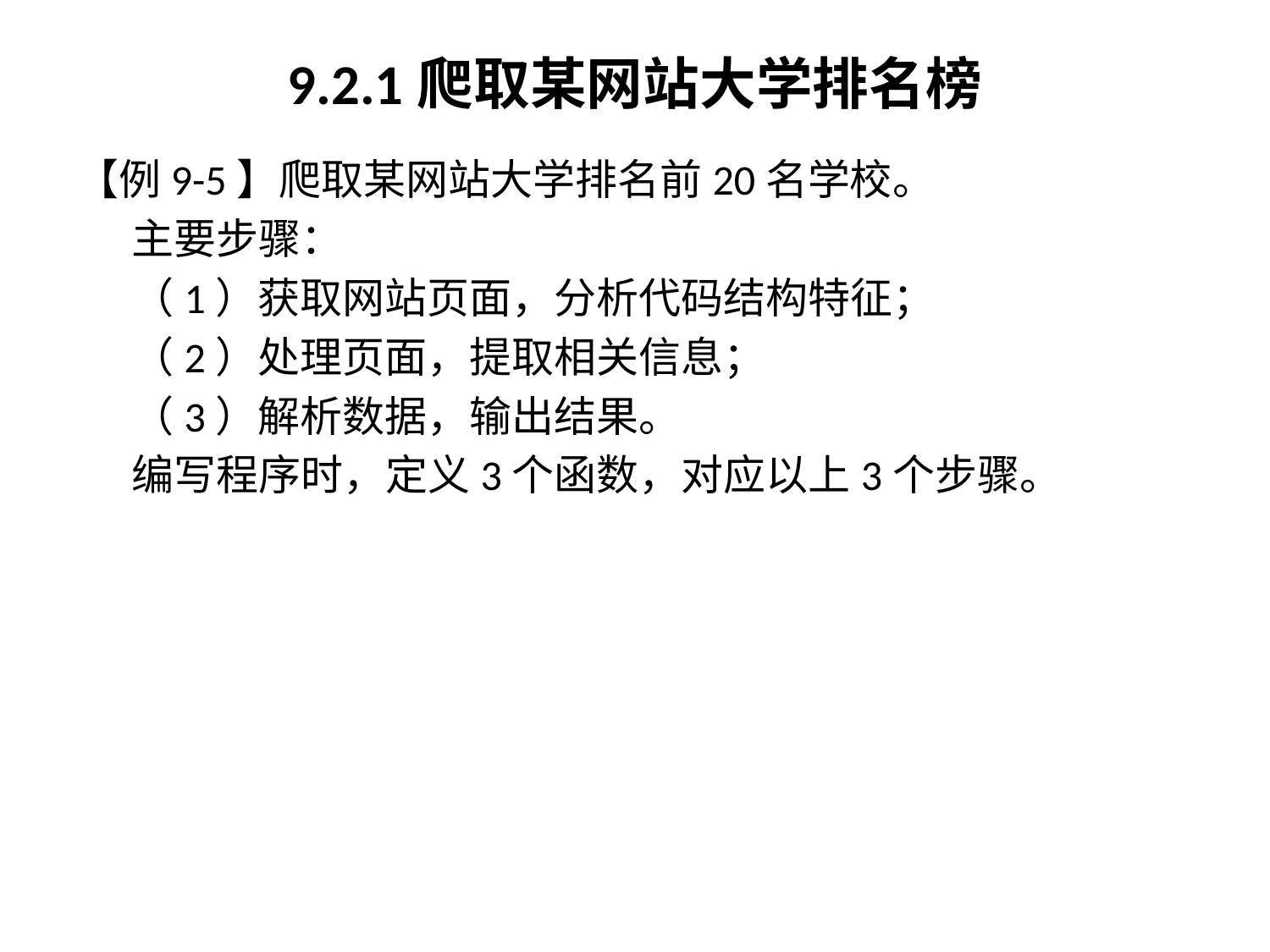

# 9.2.1爬取某网站大学排名榜
【例9-5】爬取某网站大学排名前20名学校。
主要步骤：
（1）获取网站页面，分析代码结构特征；
（2）处理页面，提取相关信息；
（3）解析数据，输出结果。
编写程序时，定义3个函数，对应以上3个步骤。